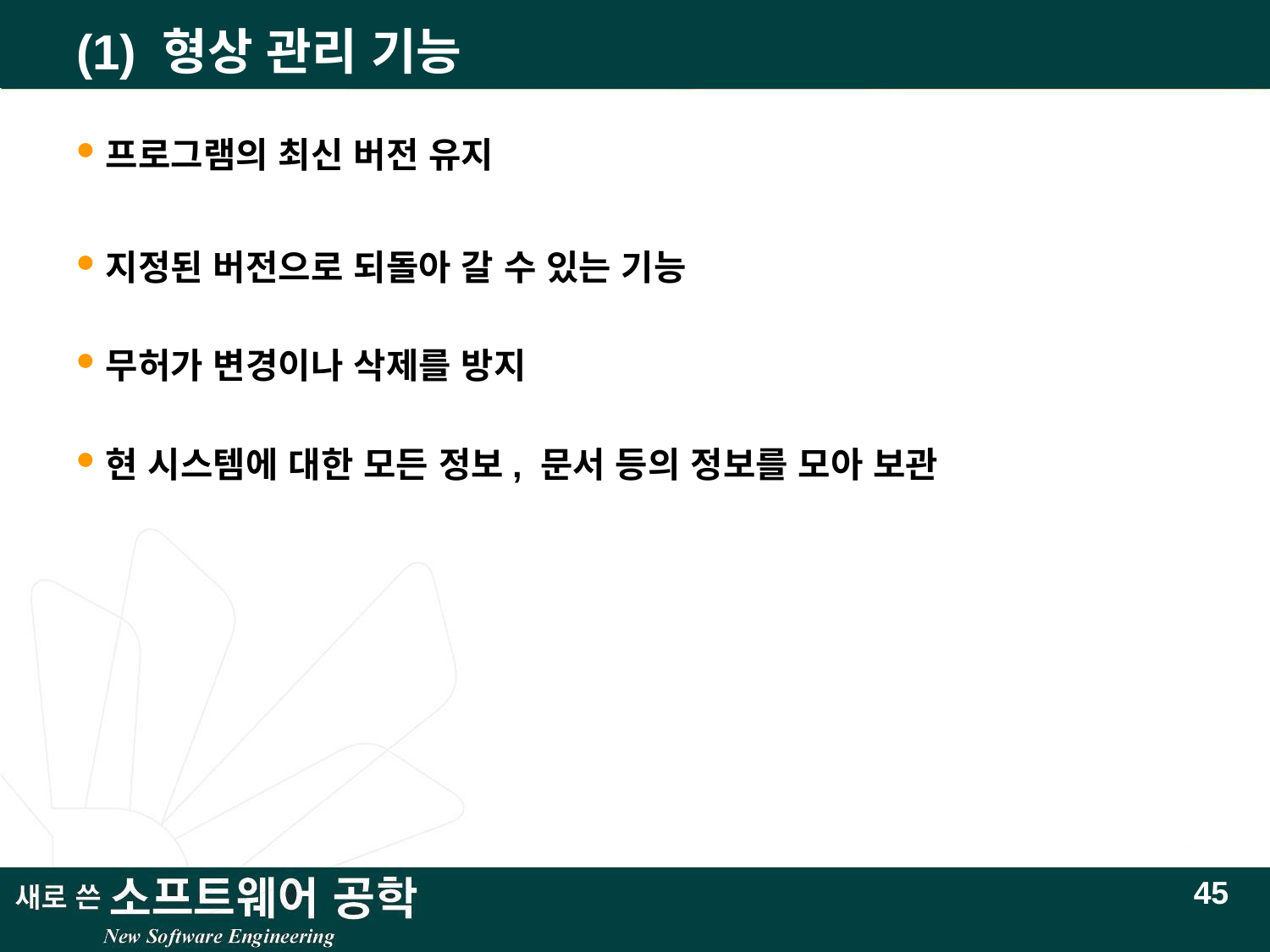

# (1) 형상 관리 기능
프로그램의 최신 버전 유지

지정된 버전으로 되돌아 갈 수 있는 기능

무허가 변경이나 삭제를 방지

현 시스템에 대한 모든 정보, 문서 등의 정보를 모아 보관